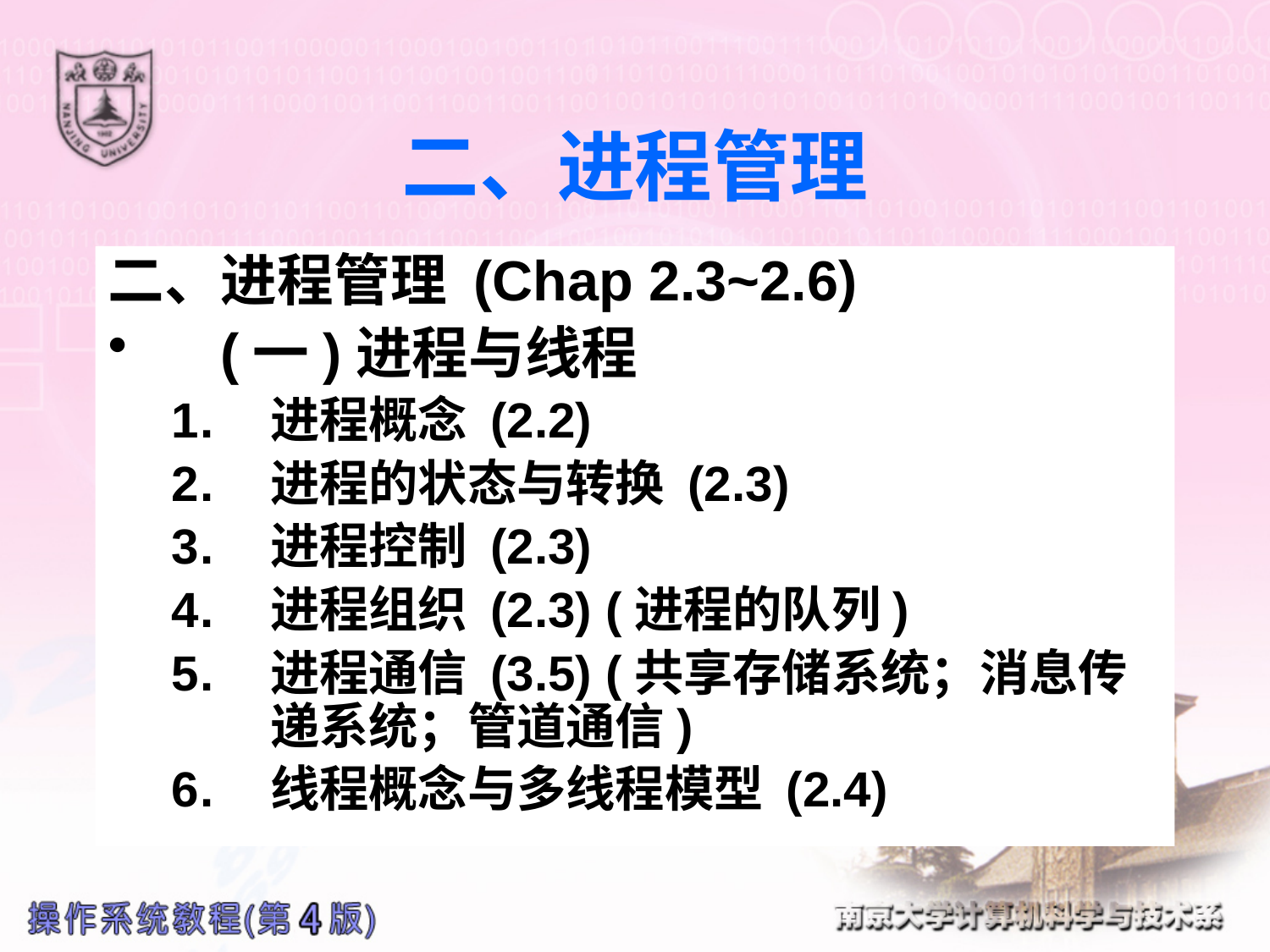

# 二、进程管理
二、进程管理 (Chap 2.3~2.6)
(一)进程与线程
进程概念 (2.2)
进程的状态与转换 (2.3)
进程控制 (2.3)
进程组织 (2.3) (进程的队列)
进程通信 (3.5) (共享存储系统；消息传递系统；管道通信)
线程概念与多线程模型 (2.4)